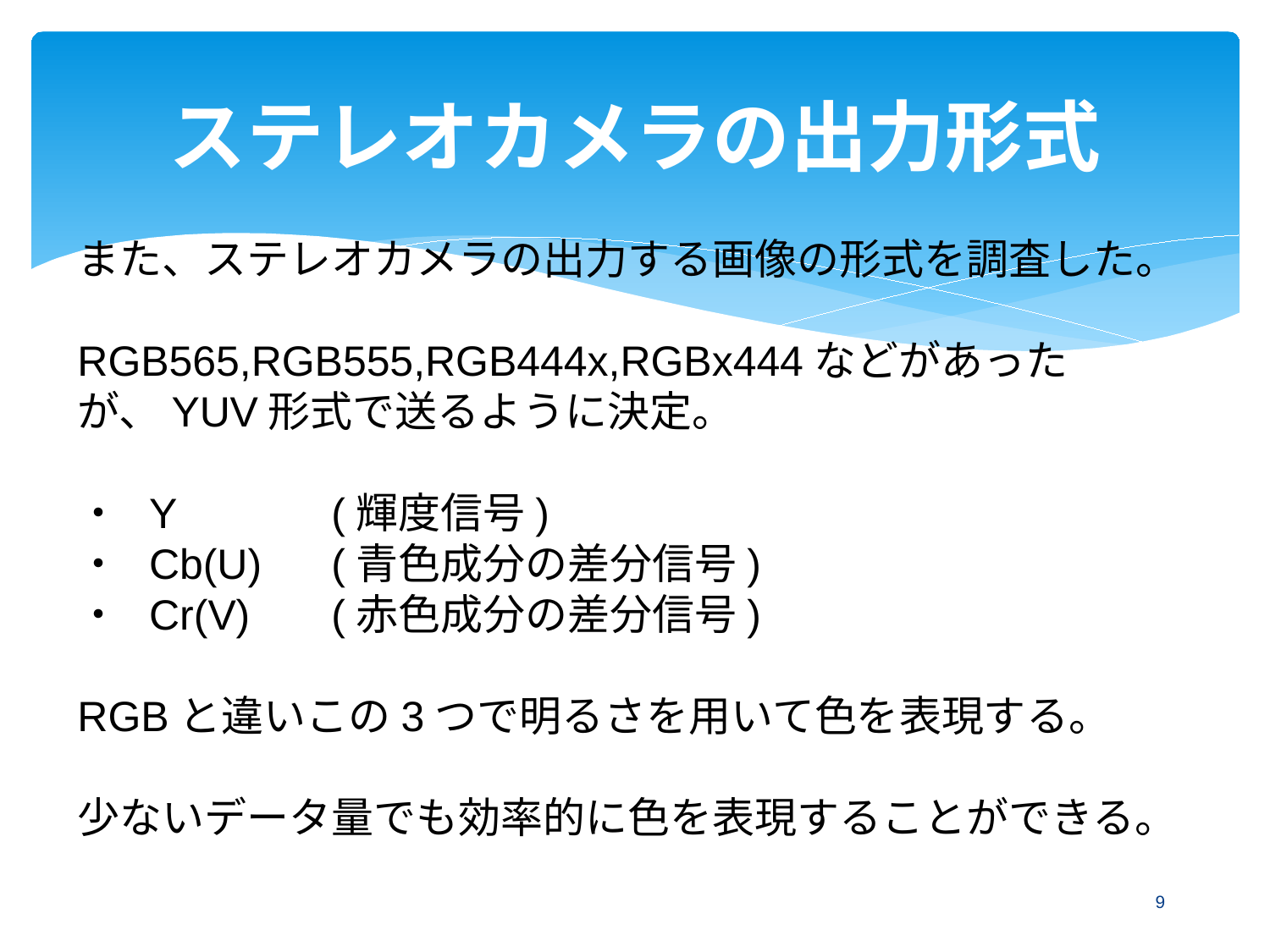

# ステレオカメラの出力形式
また、ステレオカメラの出力する画像の形式を調査した。

RGB565,RGB555,RGB444x,RGBx444などがあったが、YUV形式で送るように決定。

・  Y		(輝度信号)
・  Cb(U)	(青色成分の差分信号)
・  Cr(V)	(赤色成分の差分信号)

RGBと違いこの3つで明るさを用いて色を表現する。

少ないデータ量でも効率的に色を表現することができる。
9